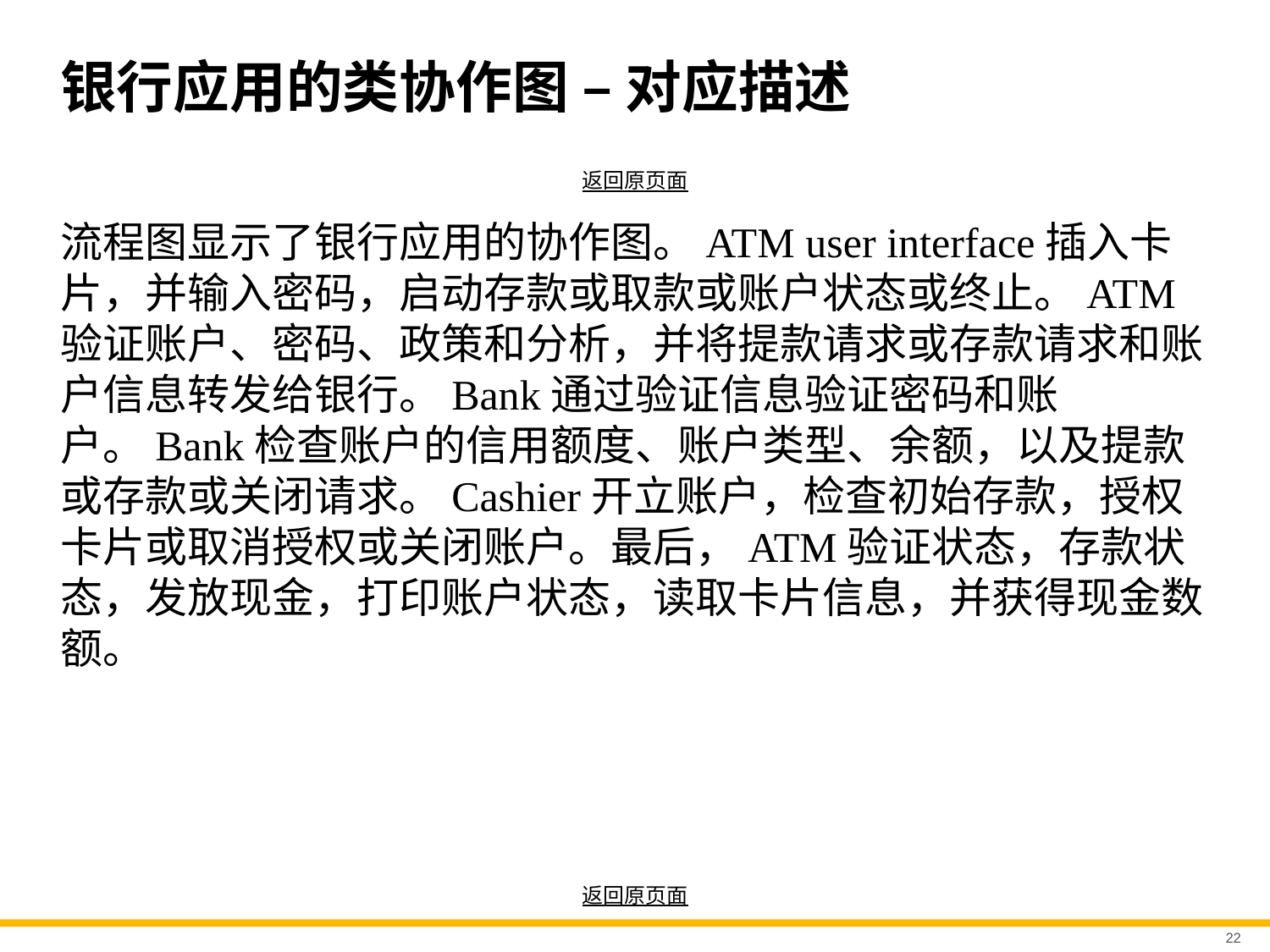

# 银行应用的类协作图 – 对应描述
返回原页面
流程图显示了银行应用的协作图。ATM user interface插入卡片，并输入密码，启动存款或取款或账户状态或终止。ATM验证账户、密码、政策和分析，并将提款请求或存款请求和账户信息转发给银行。Bank通过验证信息验证密码和账户。Bank检查账户的信用额度、账户类型、余额，以及提款或存款或关闭请求。Cashier开立账户，检查初始存款，授权卡片或取消授权或关闭账户。最后，ATM验证状态，存款状态，发放现金，打印账户状态，读取卡片信息，并获得现金数额。
返回原页面
22